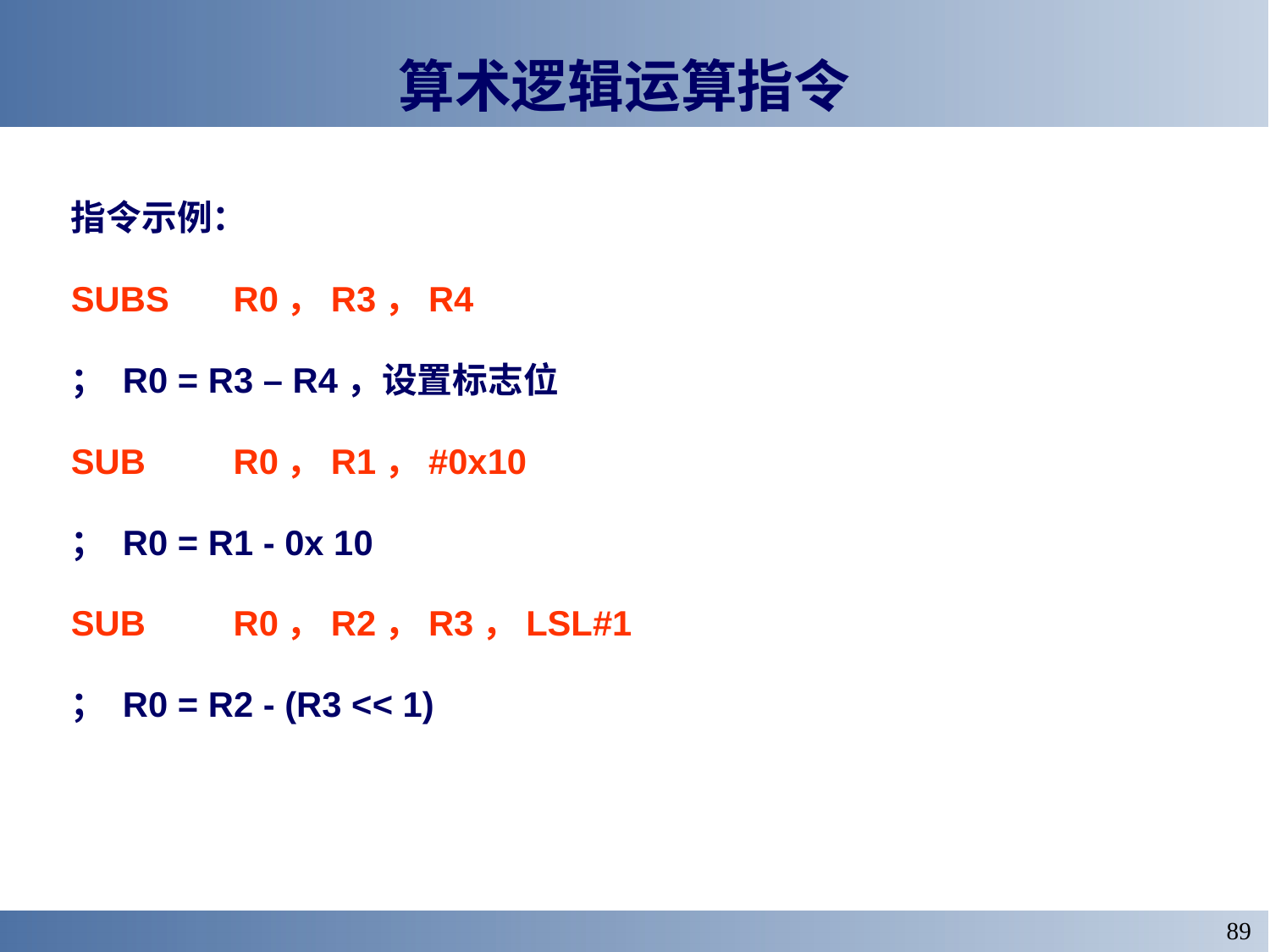

# 算术逻辑运算指令
指令示例：
SUBS 	R0，R3，R4
； R0 = R3 – R4，设置标志位
SUB 	R0，R1，#0x10
； R0 = R1 - 0x 10
SUB 	R0，R2，R3，LSL#1
； R0 = R2 - (R3 << 1)